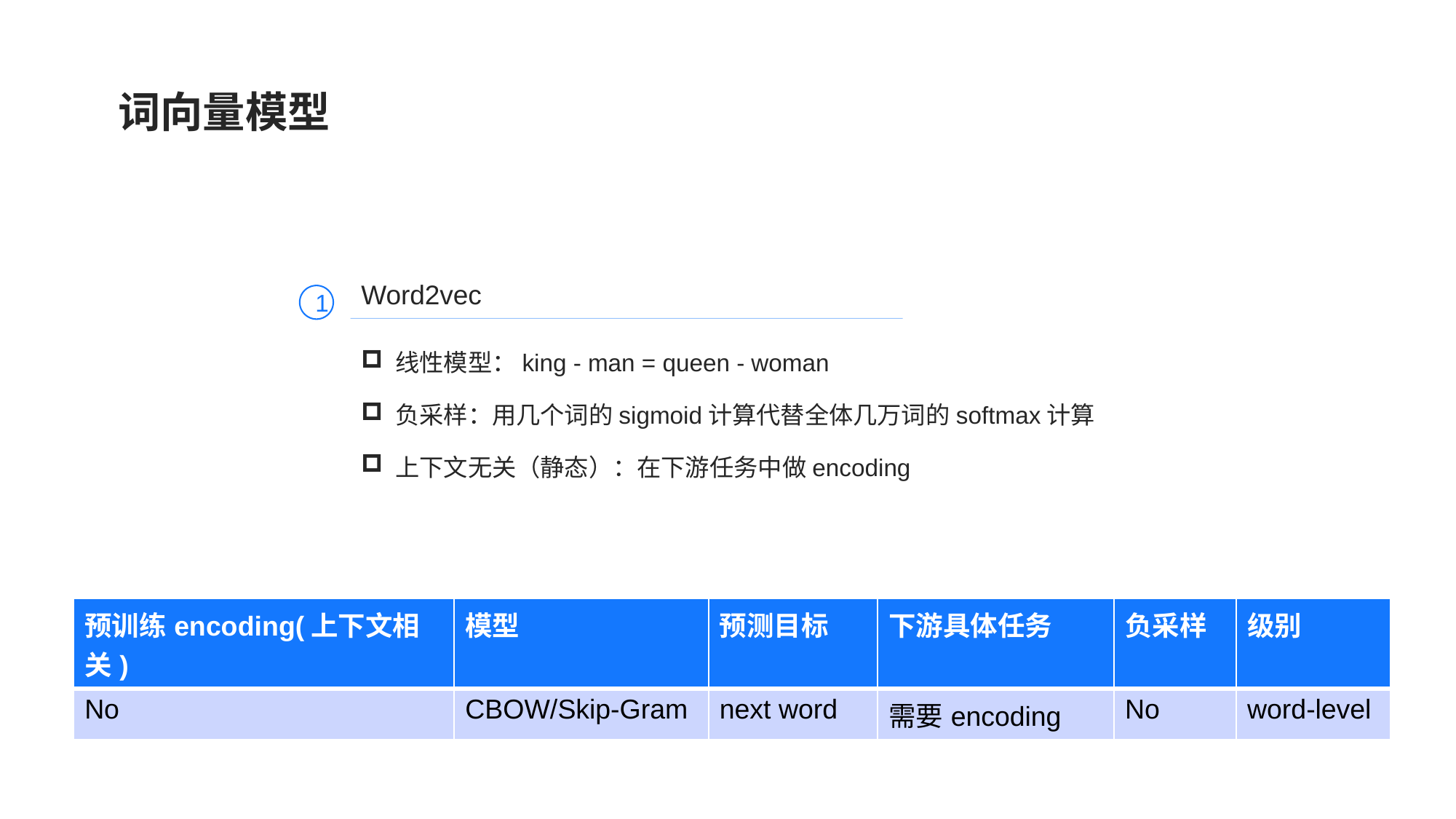

词向量模型
Word2vec
1
线性模型：king - man = queen - woman
负采样：用几个词的sigmoid计算代替全体几万词的softmax计算
上下文无关（静态）：在下游任务中做encoding

| 预训练encoding(上下文相关) | 模型 | 预测目标 | 下游具体任务 | 负采样 | 级别 |
| --- | --- | --- | --- | --- | --- |
| No | CBOW/Skip-Gram | next word | 需要encoding | No | word-level |